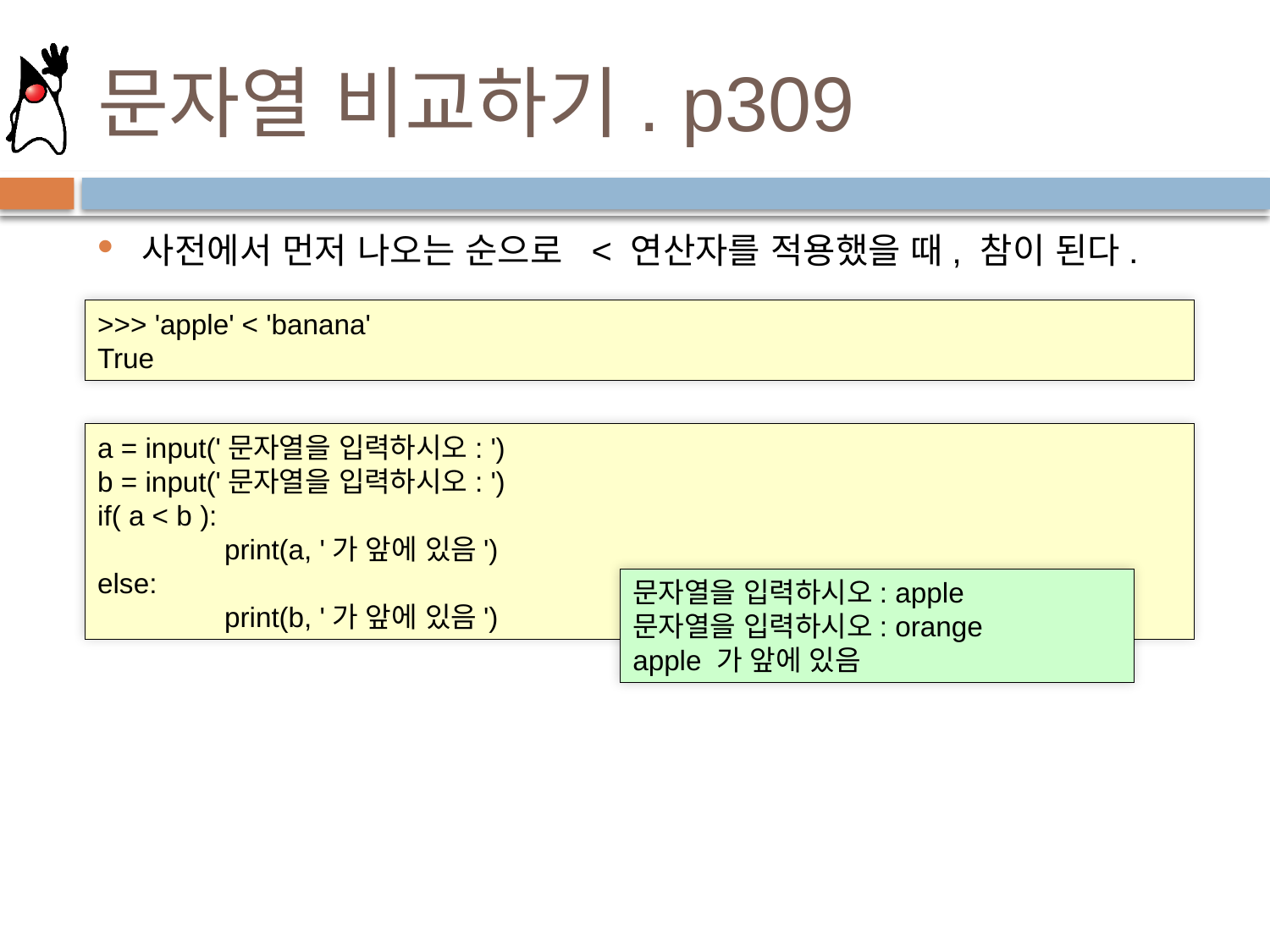

# 문자열 비교하기. p309
사전에서 먼저 나오는 순으로  < 연산자를 적용했을 때, 참이 된다.
>>> 'apple' < 'banana'
True
a = input('문자열을 입력하시오: ')
b = input('문자열을 입력하시오: ')
if( a < b ):
	print(a, '가 앞에 있음')
else:
	print(b, '가 앞에 있음')
문자열을 입력하시오: apple
문자열을 입력하시오: orange
apple 가 앞에 있음